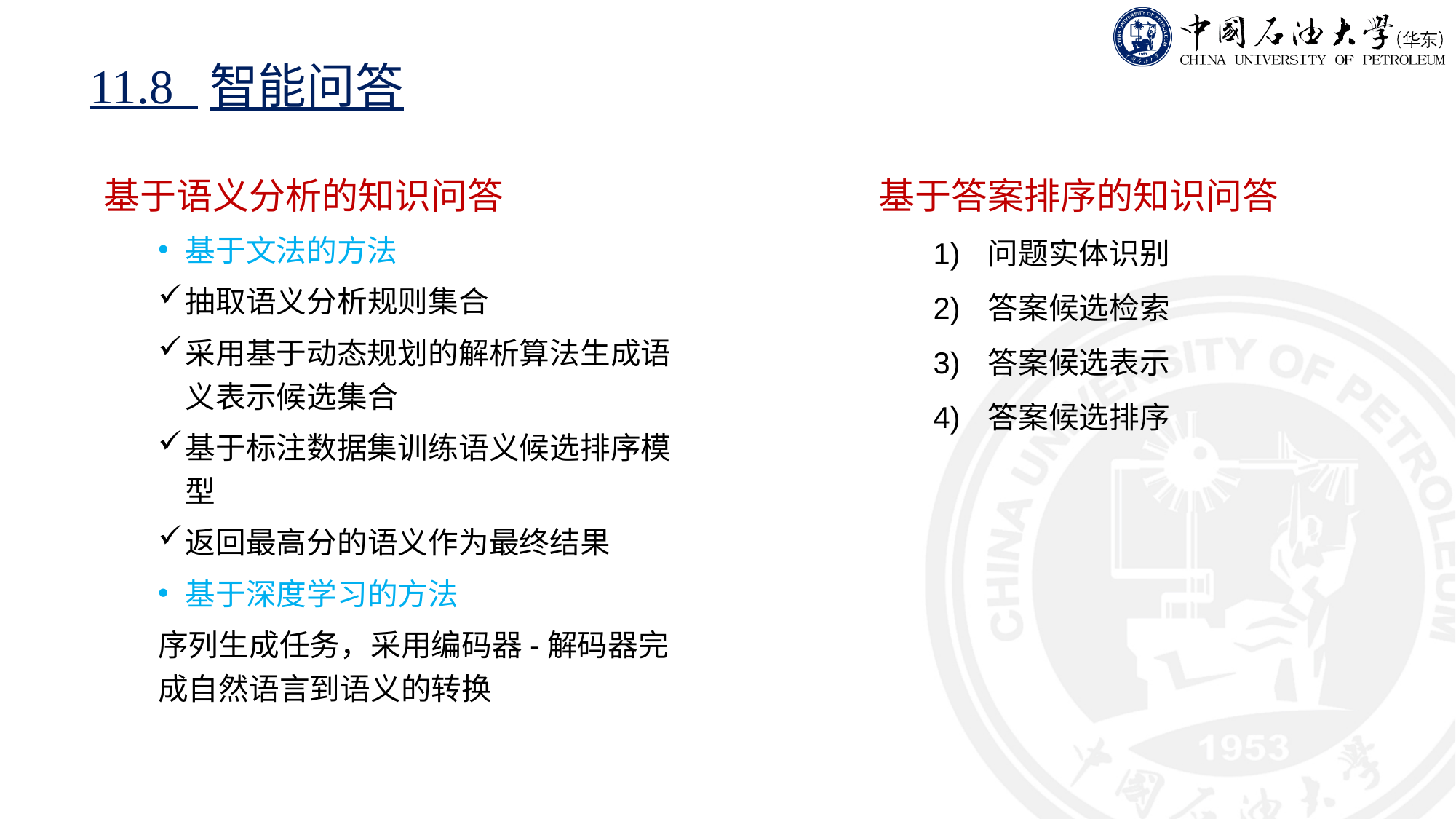

11.8  智能问答
基于语义分析的知识问答
基于文法的方法
抽取语义分析规则集合
采用基于动态规划的解析算法生成语义表示候选集合
基于标注数据集训练语义候选排序模型
返回最高分的语义作为最终结果
基于深度学习的方法
序列生成任务，采用编码器-解码器完成自然语言到语义的转换
基于答案排序的知识问答
问题实体识别
答案候选检索
答案候选表示
答案候选排序